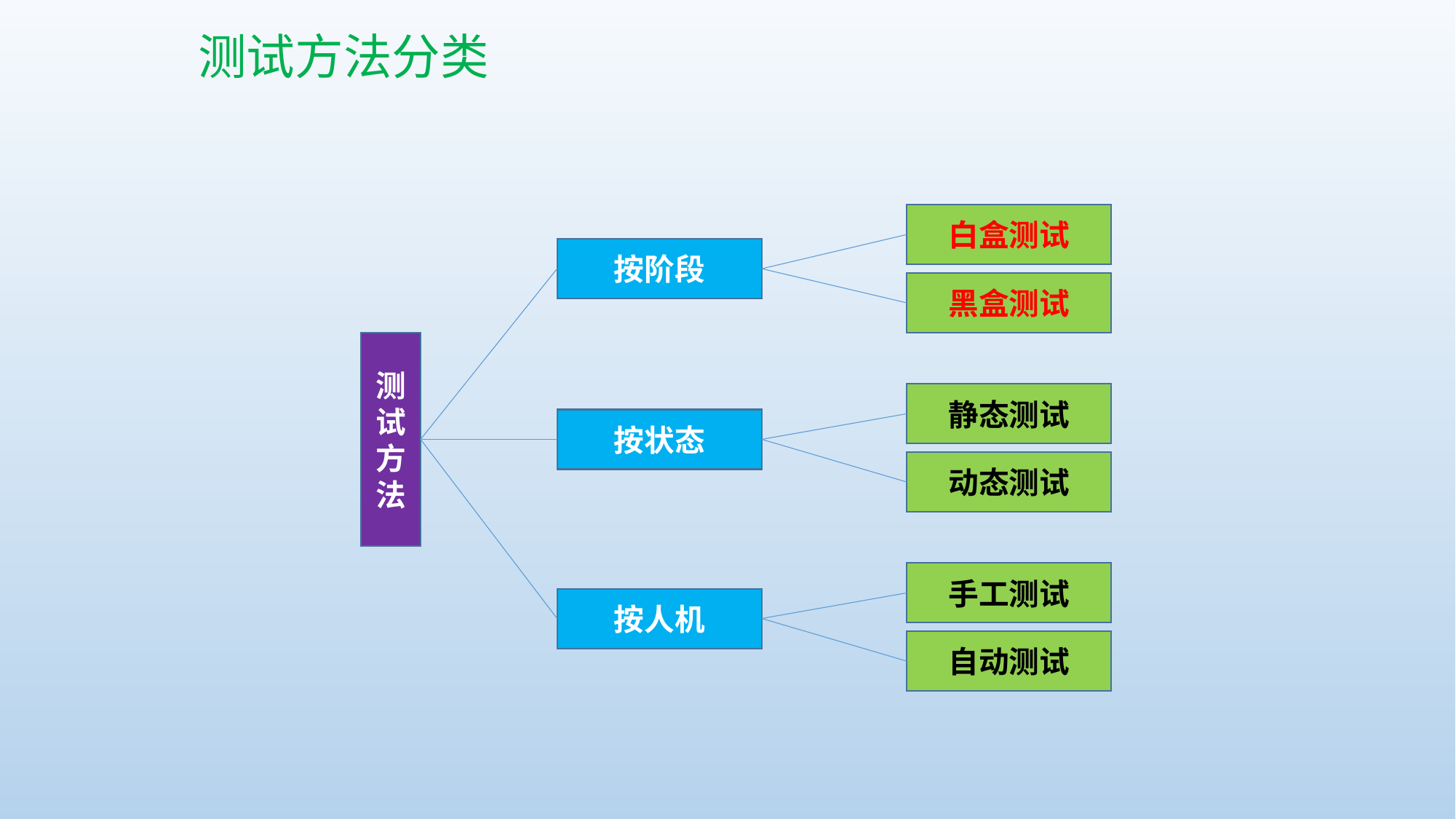

测试方法分类
白盒测试
按阶段
黑盒测试
测
试
方
法
静态测试
按状态
动态测试
手工测试
按人机
自动测试